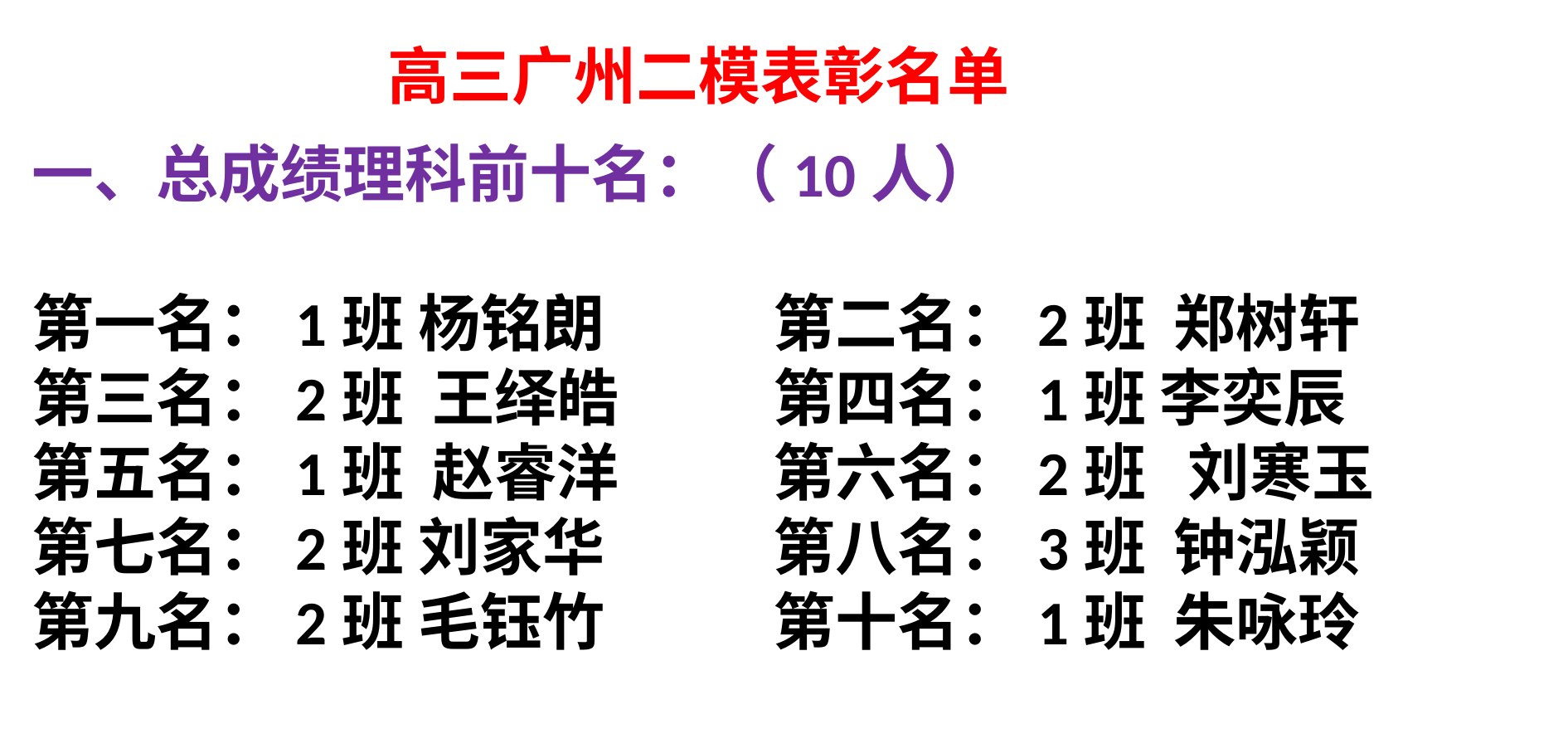

高三广州二模表彰名单
一、总成绩理科前十名：（10人）

第一名：1班 杨铭朗            第二名：2班  郑树轩
第三名：2班  王绎皓           第四名：1班 李奕辰
第五名：1班  赵睿洋           第六名：2班   刘寒玉
第七名：2班 刘家华            第八名：3班  钟泓颖
第九名：2班 毛钰竹            第十名：1班  朱咏玲